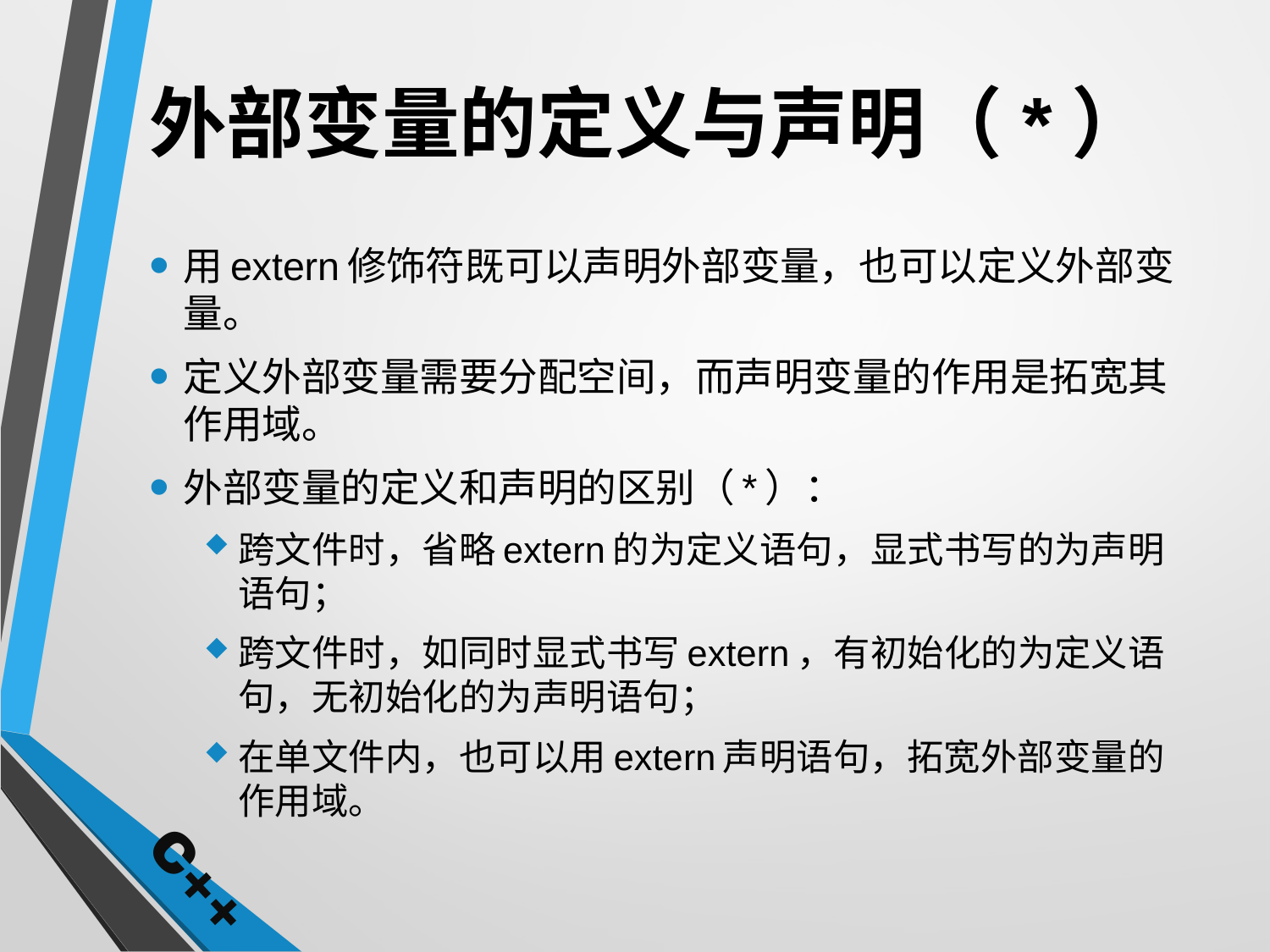

# 外部变量的定义与声明（*）
用extern修饰符既可以声明外部变量，也可以定义外部变量。
定义外部变量需要分配空间，而声明变量的作用是拓宽其作用域。
外部变量的定义和声明的区别（*）：
跨文件时，省略extern的为定义语句，显式书写的为声明语句；
跨文件时，如同时显式书写extern，有初始化的为定义语句，无初始化的为声明语句；
在单文件内，也可以用extern声明语句，拓宽外部变量的作用域。